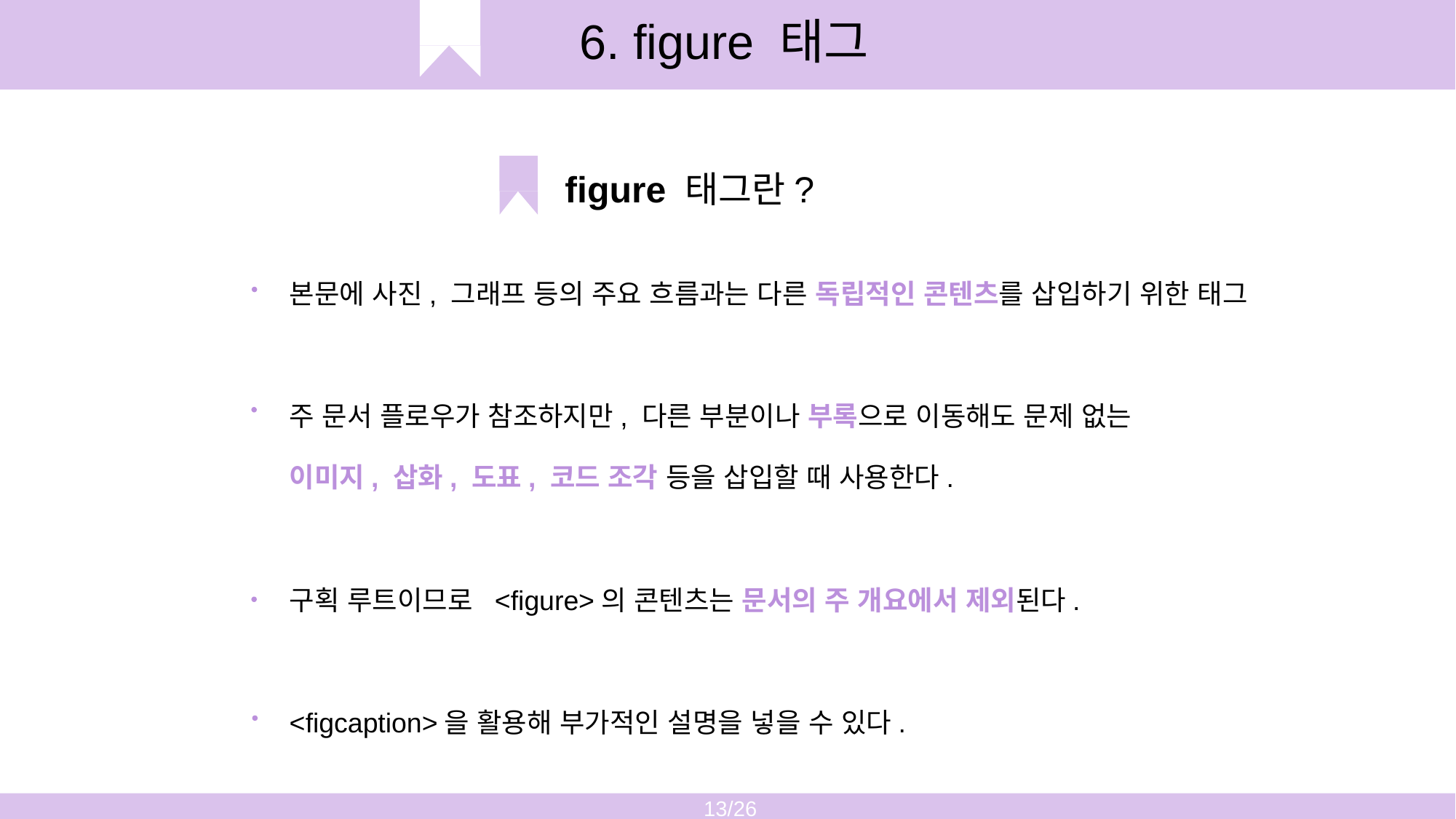

6. figure 태그
figure 태그란?

본문에 사진, 그래프 등의 주요 흐름과는 다른 독립적인 콘텐츠를 삽입하기 위한 태그

주 문서 플로우가 참조하지만, 다른 부분이나 부록으로 이동해도 문제 없는
이미지, 삽화, 도표, 코드 조각 등을 삽입할 때 사용한다.

구획 루트이므로  <figure>의 콘텐츠는 문서의 주 개요에서 제외된다.

<figcaption>을 활용해 부가적인 설명을 넣을 수 있다.

13/26